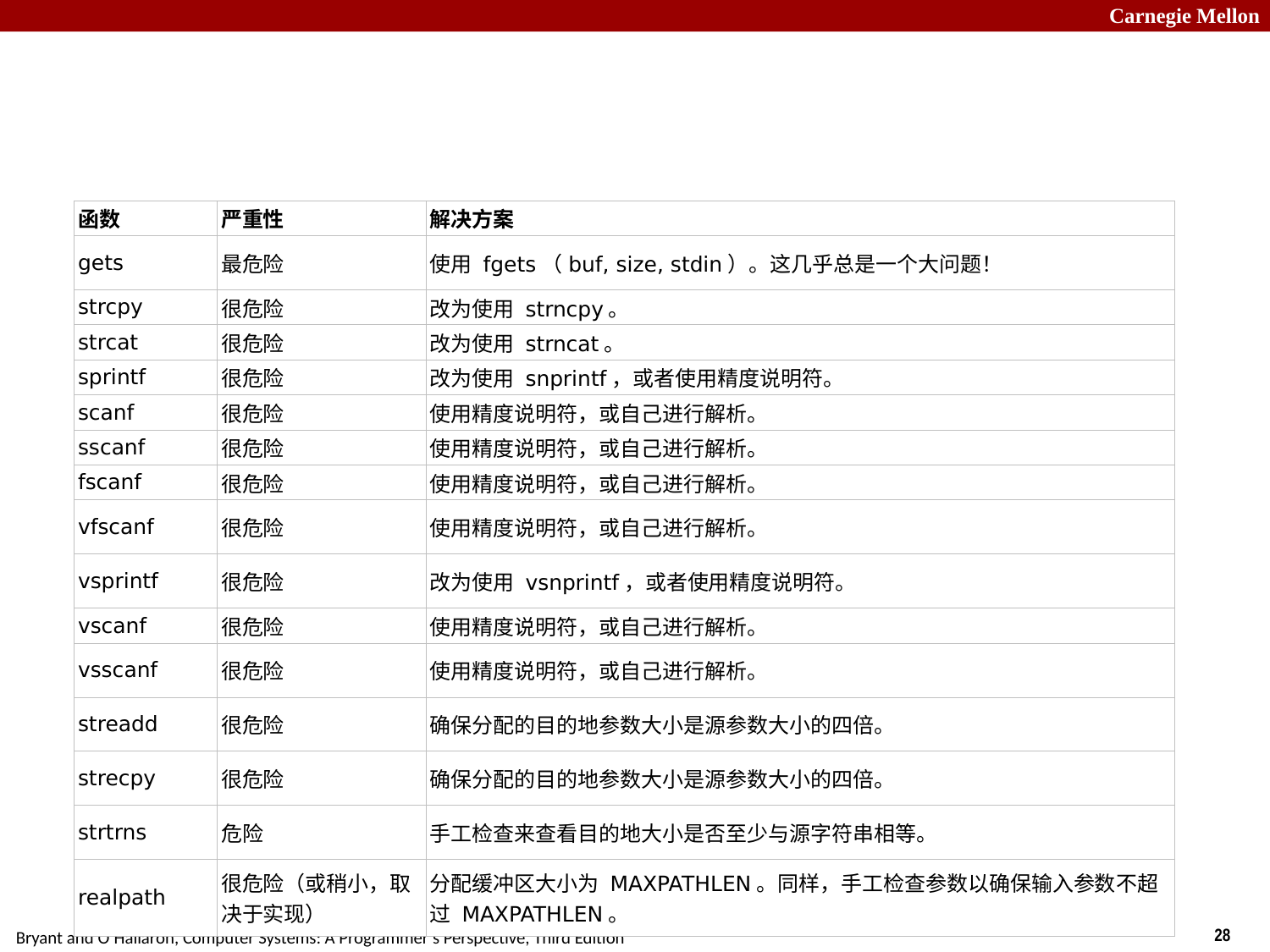

#

| 函数 | 严重性 | 解决方案 |
| --- | --- | --- |
| gets | 最危险 | 使用 fgets（buf, size, stdin）。这几乎总是一个大问题！ |
| strcpy | 很危险 | 改为使用 strncpy。 |
| strcat | 很危险 | 改为使用 strncat。 |
| sprintf | 很危险 | 改为使用 snprintf，或者使用精度说明符。 |
| scanf | 很危险 | 使用精度说明符，或自己进行解析。 |
| sscanf | 很危险 | 使用精度说明符，或自己进行解析。 |
| fscanf | 很危险 | 使用精度说明符，或自己进行解析。 |
| vfscanf | 很危险 | 使用精度说明符，或自己进行解析。 |
| vsprintf | 很危险 | 改为使用 vsnprintf，或者使用精度说明符。 |
| vscanf | 很危险 | 使用精度说明符，或自己进行解析。 |
| vsscanf | 很危险 | 使用精度说明符，或自己进行解析。 |
| streadd | 很危险 | 确保分配的目的地参数大小是源参数大小的四倍。 |
| strecpy | 很危险 | 确保分配的目的地参数大小是源参数大小的四倍。 |
| strtrns | 危险 | 手工检查来查看目的地大小是否至少与源字符串相等。 |
| realpath | 很危险（或稍小，取决于实现） | 分配缓冲区大小为 MAXPATHLEN。同样，手工检查参数以确保输入参数不超过 MAXPATHLEN。 |